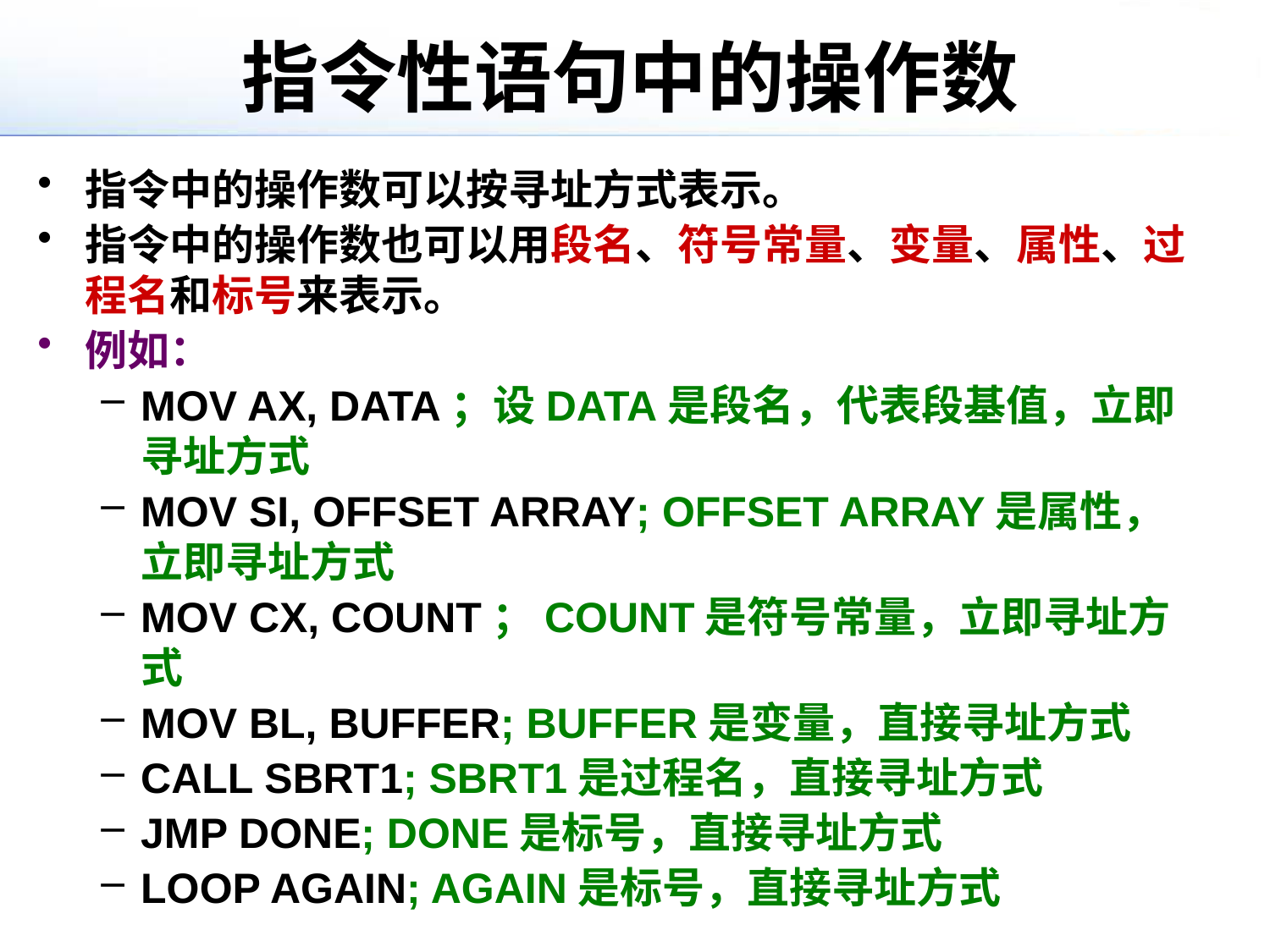

# 指令性语句中的操作数
指令中的操作数可以按寻址方式表示。
指令中的操作数也可以用段名、符号常量、变量、属性、过程名和标号来表示。
例如：
MOV AX, DATA；设DATA是段名，代表段基值，立即寻址方式
MOV SI, OFFSET ARRAY; OFFSET ARRAY是属性，立即寻址方式
MOV CX, COUNT；COUNT是符号常量，立即寻址方式
MOV BL, BUFFER; BUFFER是变量，直接寻址方式
CALL SBRT1; SBRT1是过程名，直接寻址方式
JMP DONE; DONE是标号，直接寻址方式
LOOP AGAIN; AGAIN是标号，直接寻址方式